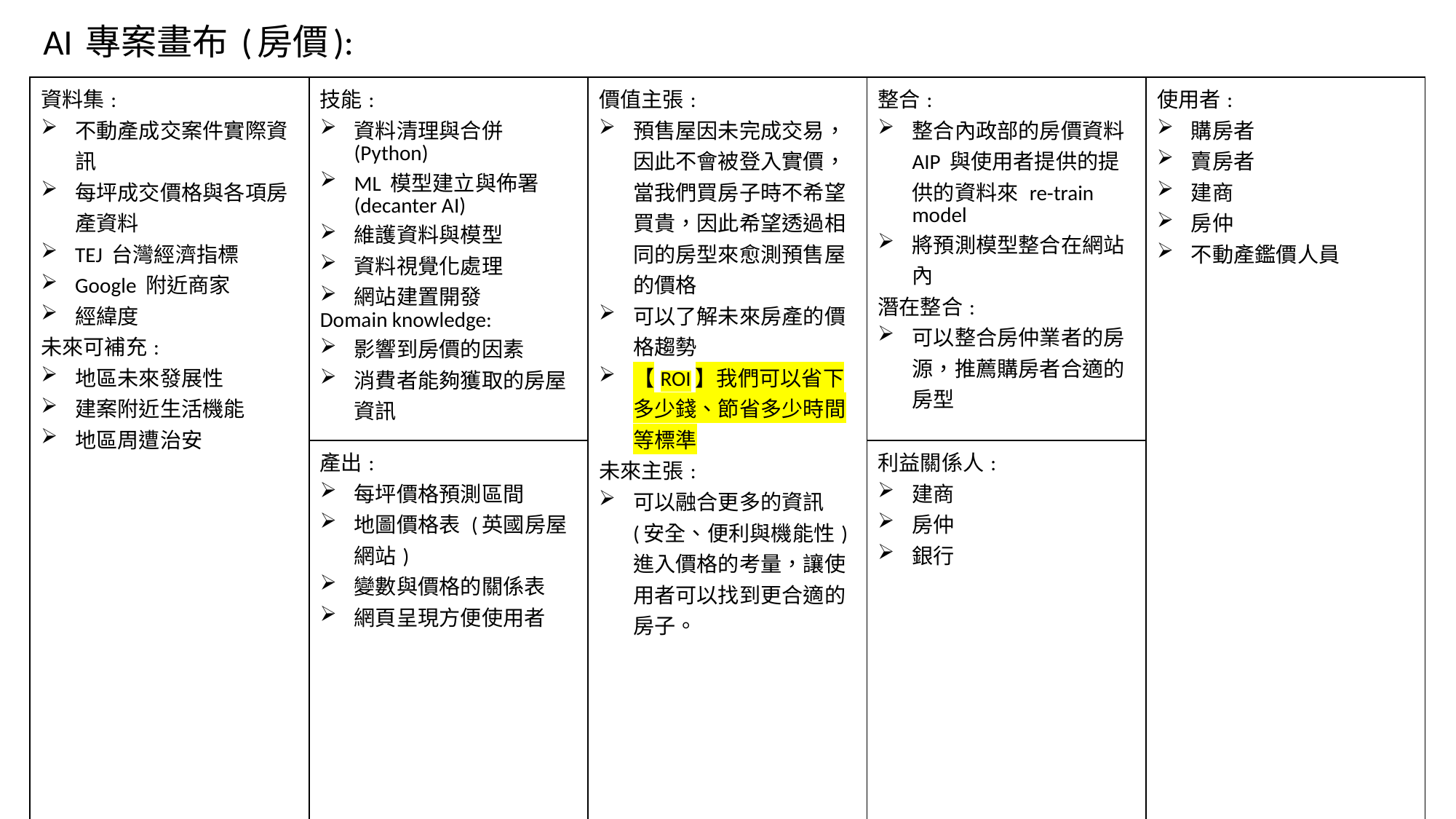

# AI 專案畫布 (房價):
| 資料集: 不動產成交案件實際資訊 每坪成交價格與各項房產資料 TEJ 台灣經濟指標 Google 附近商家 經緯度 未來可補充: 地區未來發展性 建案附近生活機能 地區周遭治安 | 技能: 資料清理與合併 (Python) ML 模型建立與佈署 (decanter AI) 維護資料與模型 資料視覺化處理 網站建置開發 Domain knowledge: 影響到房價的因素 消費者能夠獲取的房屋資訊 | 價值主張: 預售屋因未完成交易，因此不會被登入實價，當我們買房子時不希望買貴，因此希望透過相同的房型來愈測預售屋的價格 可以了解未來房產的價格趨勢 【ROI】我們可以省下多少錢、節省多少時間等標準 未來主張: 可以融合更多的資訊 (安全、便利與機能性) 進入價格的考量，讓使用者可以找到更合適的房子。 |  | 整合: 整合內政部的房價資料 AIP 與使用者提供的提供的資料來 re-train model 將預測模型整合在網站內 潛在整合: 可以整合房仲業者的房源，推薦購房者合適的房型 | 使用者: 購房者 賣房者 建商 房仲 不動產鑑價人員 |
| --- | --- | --- | --- | --- | --- |
|  | 產出: 每坪價格預測區間 地圖價格表 (英國房屋網站) 變數與價格的關係表 網頁呈現方便使用者 |  |  | 利益關係人: 建商 房仲 銀行 |  |
| 成本: 房價預測產品人力成本 (6) 資料庫建置 (server) 與維護成本 (資料收集與處理、coding、re-train) 專案 fail 的時間機會成本 |  |  | 營收: 向房仲業者、建商與保險業者 (business 方) 收取廣告 向使用者 (customer方) 收取使用費 可以整合房仲與建商的房源，來做系統推薦 使用者捐贈 (donation, coffee) 履歷增值 提供 open source code 使更多人才加入 |  |  |